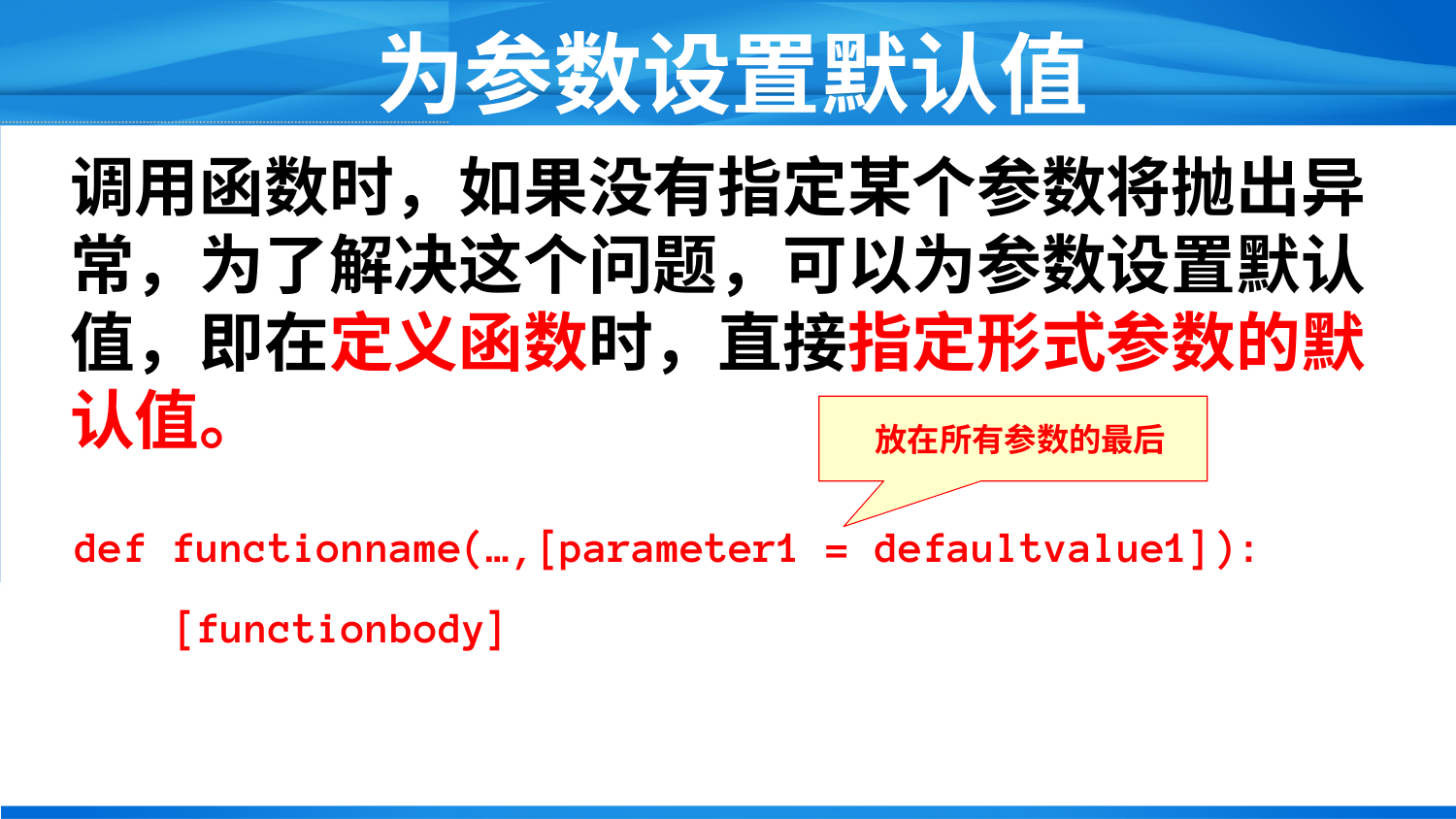

# 为参数设置默认值
调用函数时，如果没有指定某个参数将抛出异常，为了解决这个问题，可以为参数设置默认值，即在定义函数时，直接指定形式参数的默认值。
 放在所有参数的最后
def functionname(…,[parameter1 = defaultvalue1]):
    [functionbody]